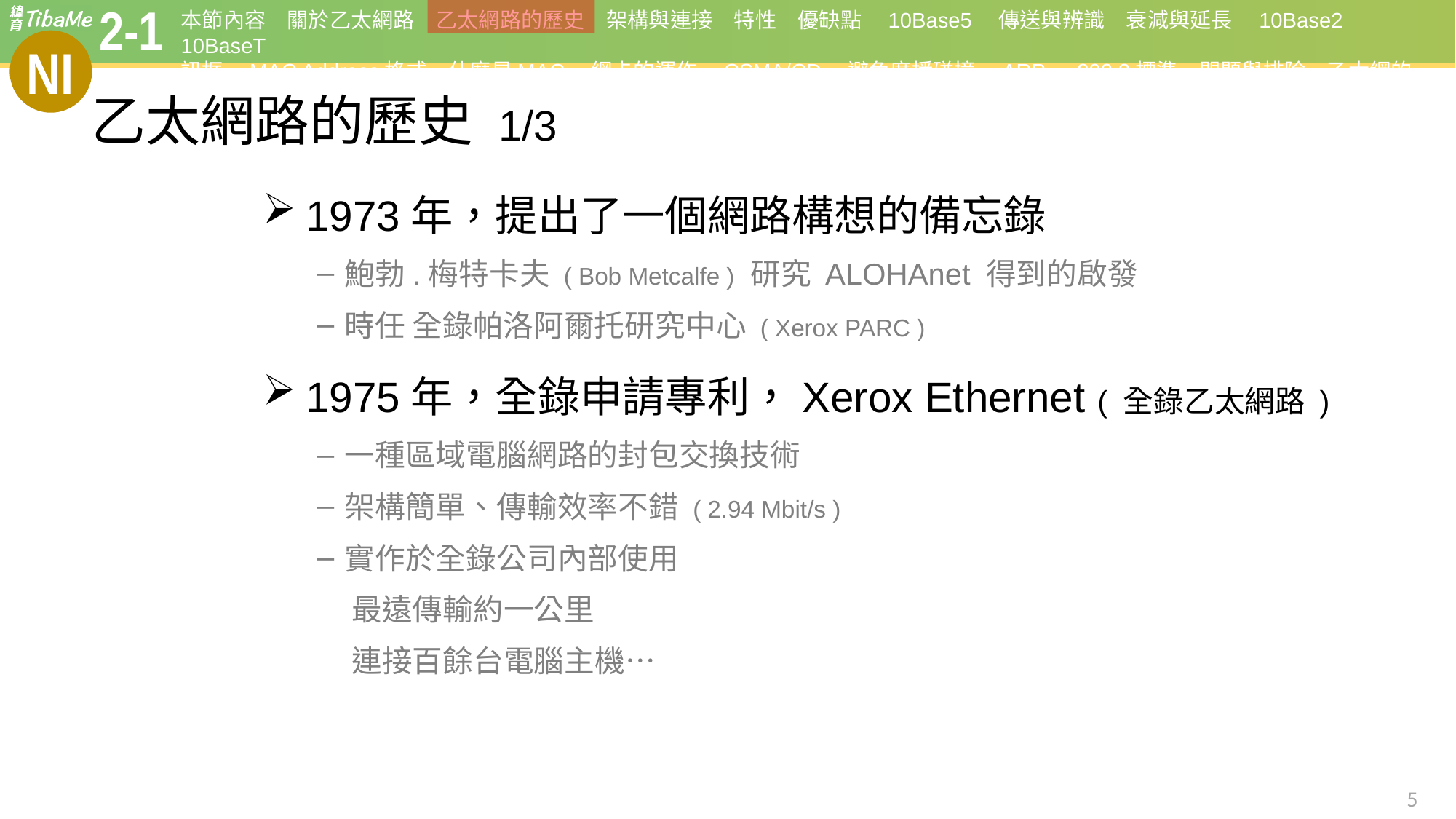

# 乙太網路的歷史 1/3
1973年，提出了一個網路構想的備忘錄
鮑勃.梅特卡夫 ( Bob Metcalfe ) 研究 ALOHAnet 得到的啟發
時任 全錄帕洛阿爾托研究中心 ( Xerox PARC )
1975年，全錄申請專利，Xerox Ethernet ( 全錄乙太網路 )
一種區域電腦網路的封包交換技術
架構簡單、傳輸效率不錯 ( 2.94 Mbit/s )
實作於全錄公司內部使用
    最遠傳輸約一公里
    連接百餘台電腦主機…